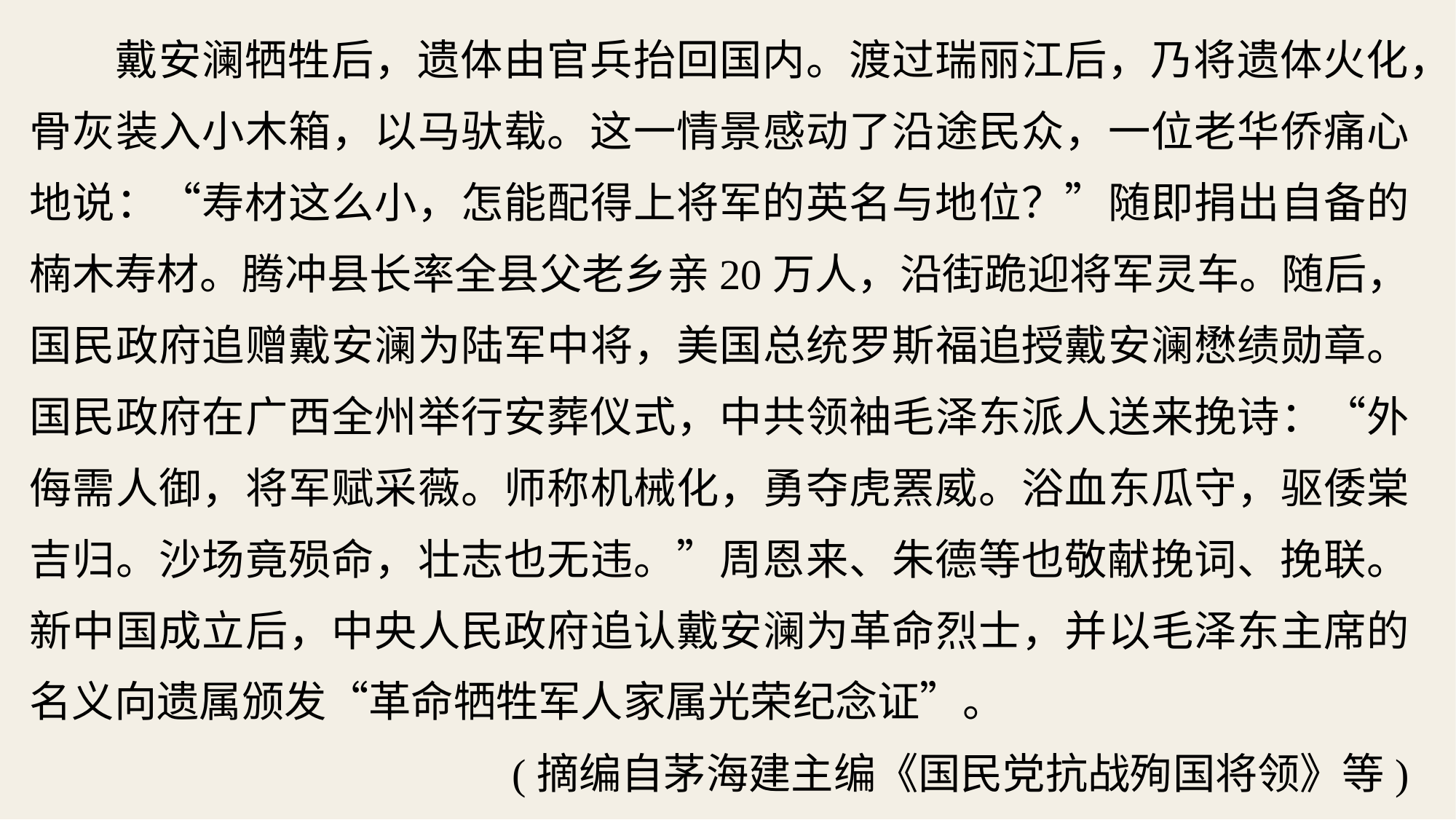

戴安澜牺牲后，遗体由官兵抬回国内。渡过瑞丽江后，乃将遗体火化，骨灰装入小木箱，以马驮载。这一情景感动了沿途民众，一位老华侨痛心地说：“寿材这么小，怎能配得上将军的英名与地位？”随即捐出自备的楠木寿材。腾冲县长率全县父老乡亲20万人，沿街跪迎将军灵车。随后，国民政府追赠戴安澜为陆军中将，美国总统罗斯福追授戴安澜懋绩勋章。国民政府在广西全州举行安葬仪式，中共领袖毛泽东派人送来挽诗：“外侮需人御，将军赋采薇。师称机械化，勇夺虎罴威。浴血东瓜守，驱倭棠吉归。沙场竟殒命，壮志也无违。”周恩来、朱德等也敬献挽词、挽联。新中国成立后，中央人民政府追认戴安澜为革命烈士，并以毛泽东主席的名义向遗属颁发“革命牺牲军人家属光荣纪念证”。
(摘编自茅海建主编《国民党抗战殉国将领》等)